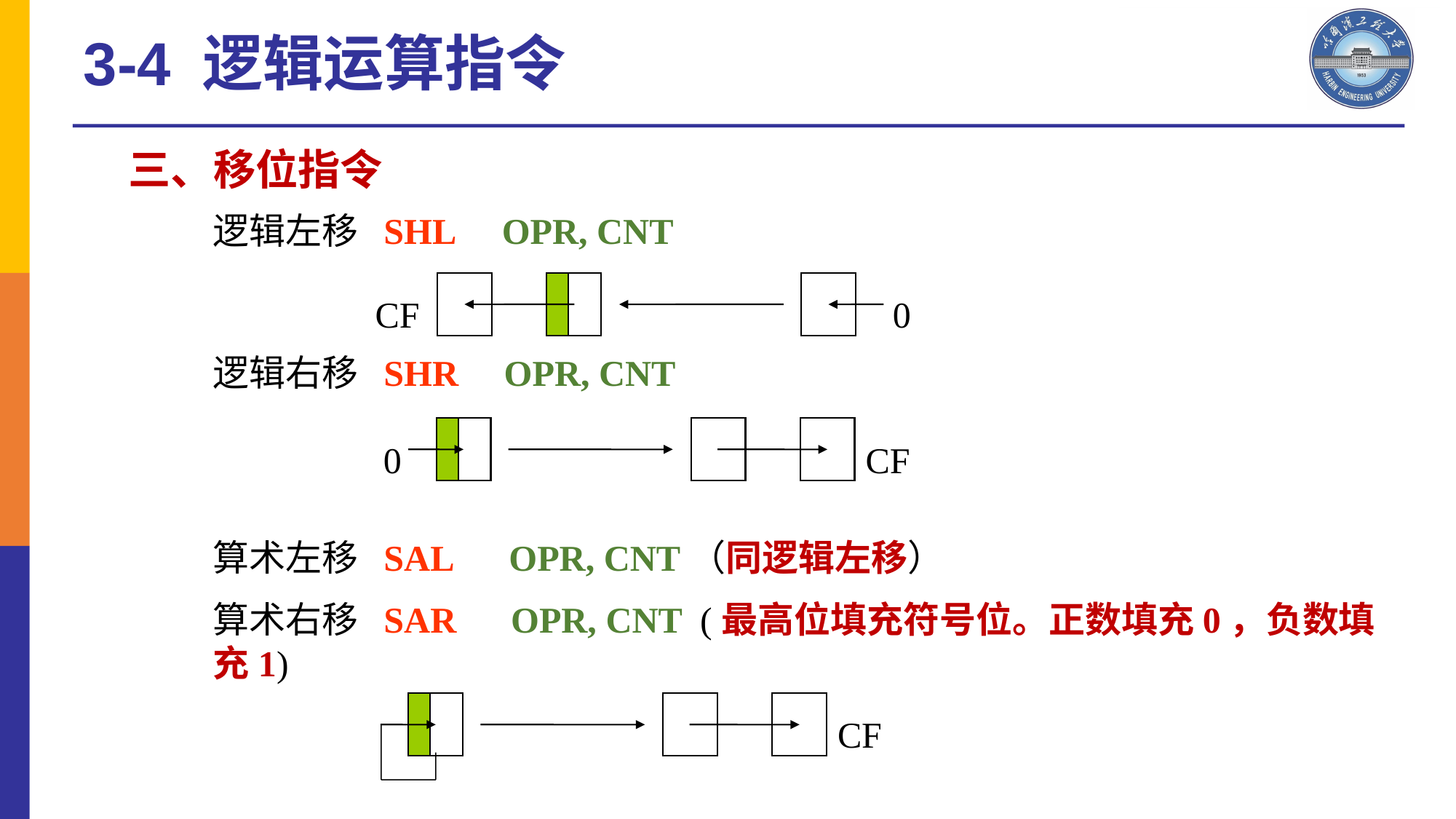

3-4 逻辑运算指令
三、移位指令
逻辑左移  SHL     OPR, CNT

逻辑右移  SHR     OPR, CNT

算术左移  SAL      OPR, CNT（同逻辑左移）
算术右移  SAR      OPR, CNT  (最高位填充符号位。正数填充0，负数填充1)

  CF                                                    0

 0                                                   CF

                                                      CF